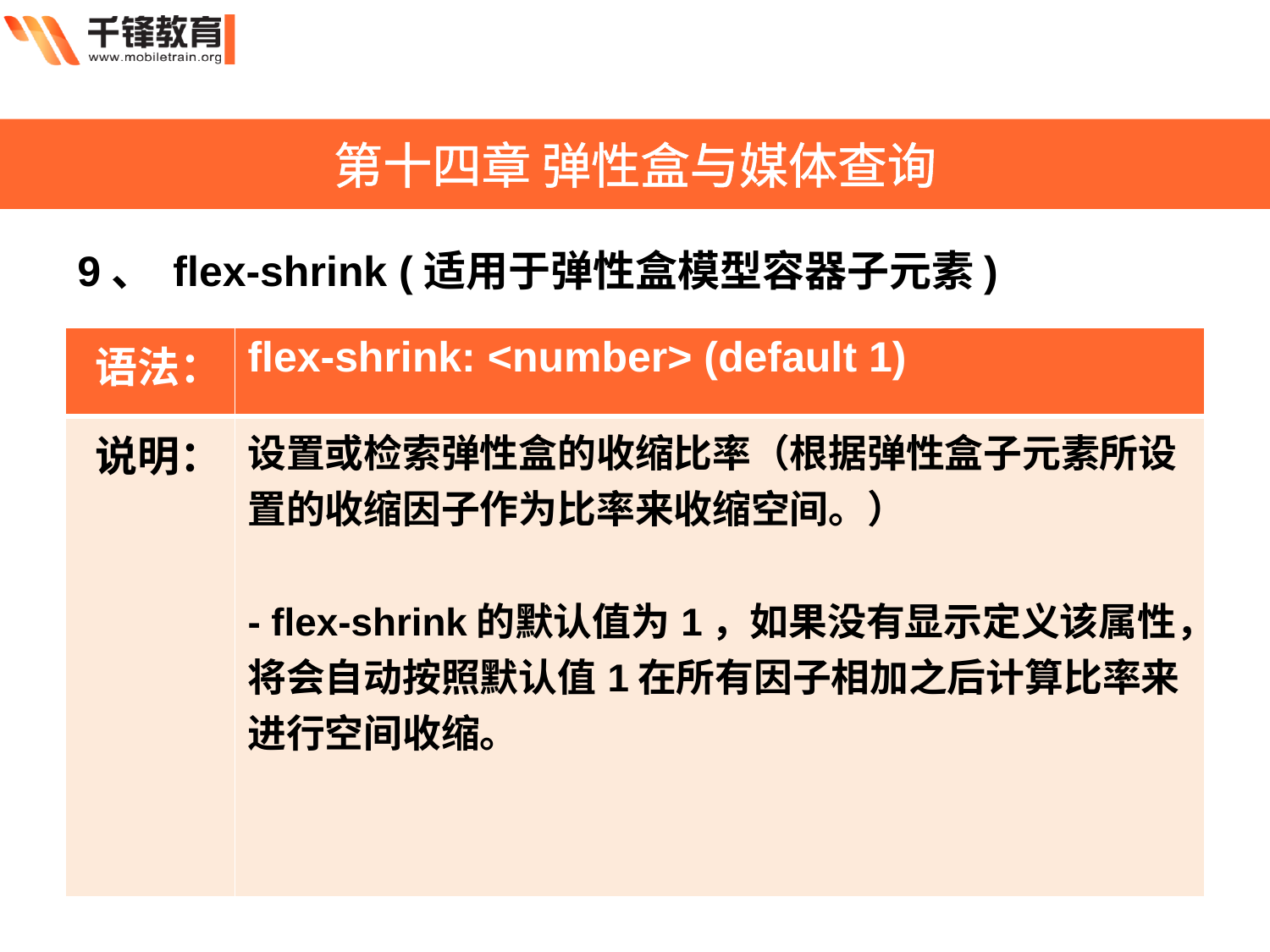

第十四章 弹性盒与媒体查询
9、 flex-shrink (适用于弹性盒模型容器子元素)

| 语法： | flex-shrink: <number> (default 1) |
| --- | --- |
| 说明： | 设置或检索弹性盒的收缩比率（根据弹性盒子元素所设置的收缩因子作为比率来收缩空间。） - flex-shrink的默认值为1，如果没有显示定义该属性，将会自动按照默认值1在所有因子相加之后计算比率来进行空间收缩。 |